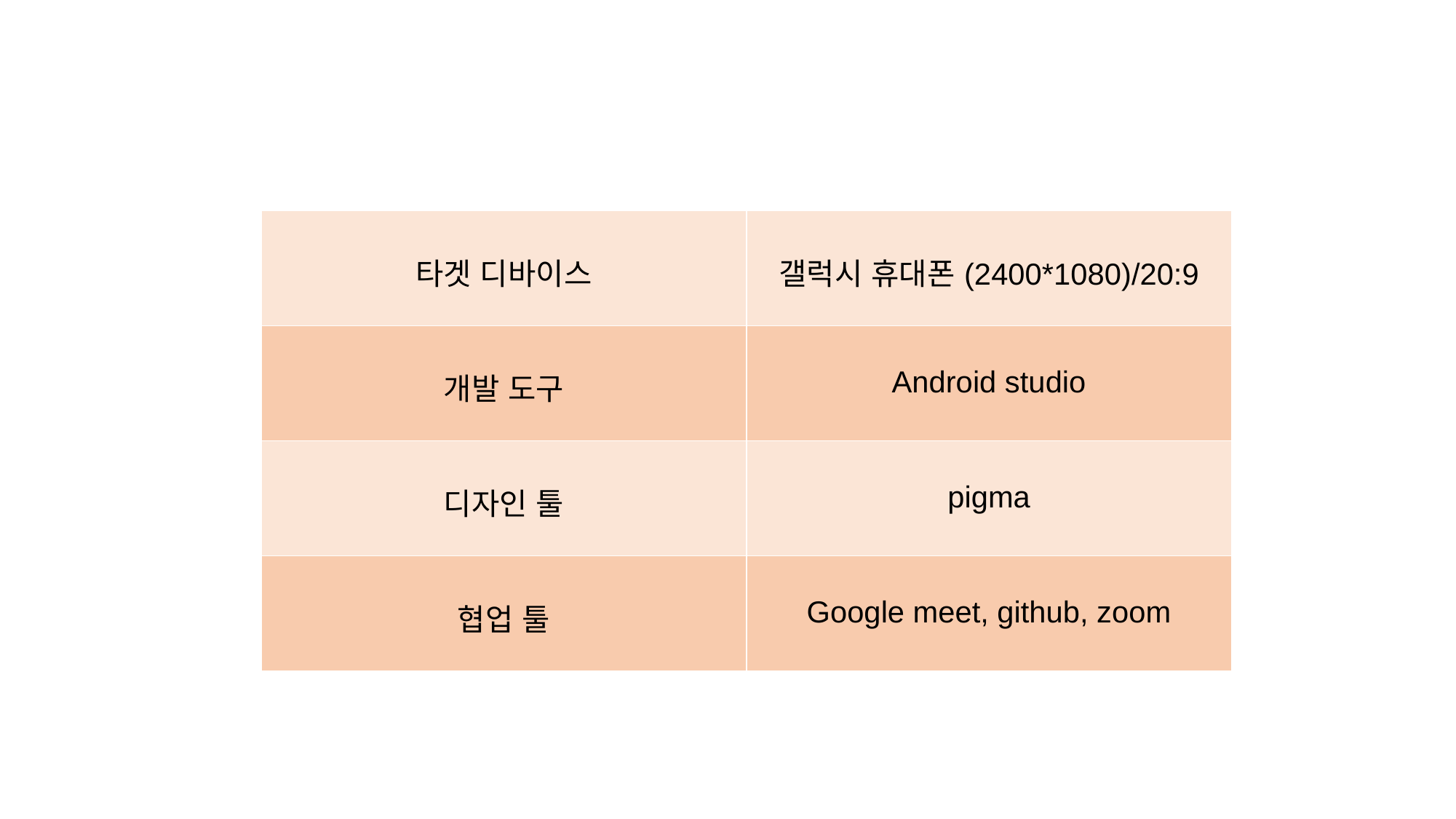

| 타겟 디바이스 | 갤럭시 휴대폰(2400\*1080)/20:9 |
| --- | --- |
| 개발 도구 | Android studio |
| 디자인 툴 | pigma |
| 협업 툴 | Google meet, github, zoom |